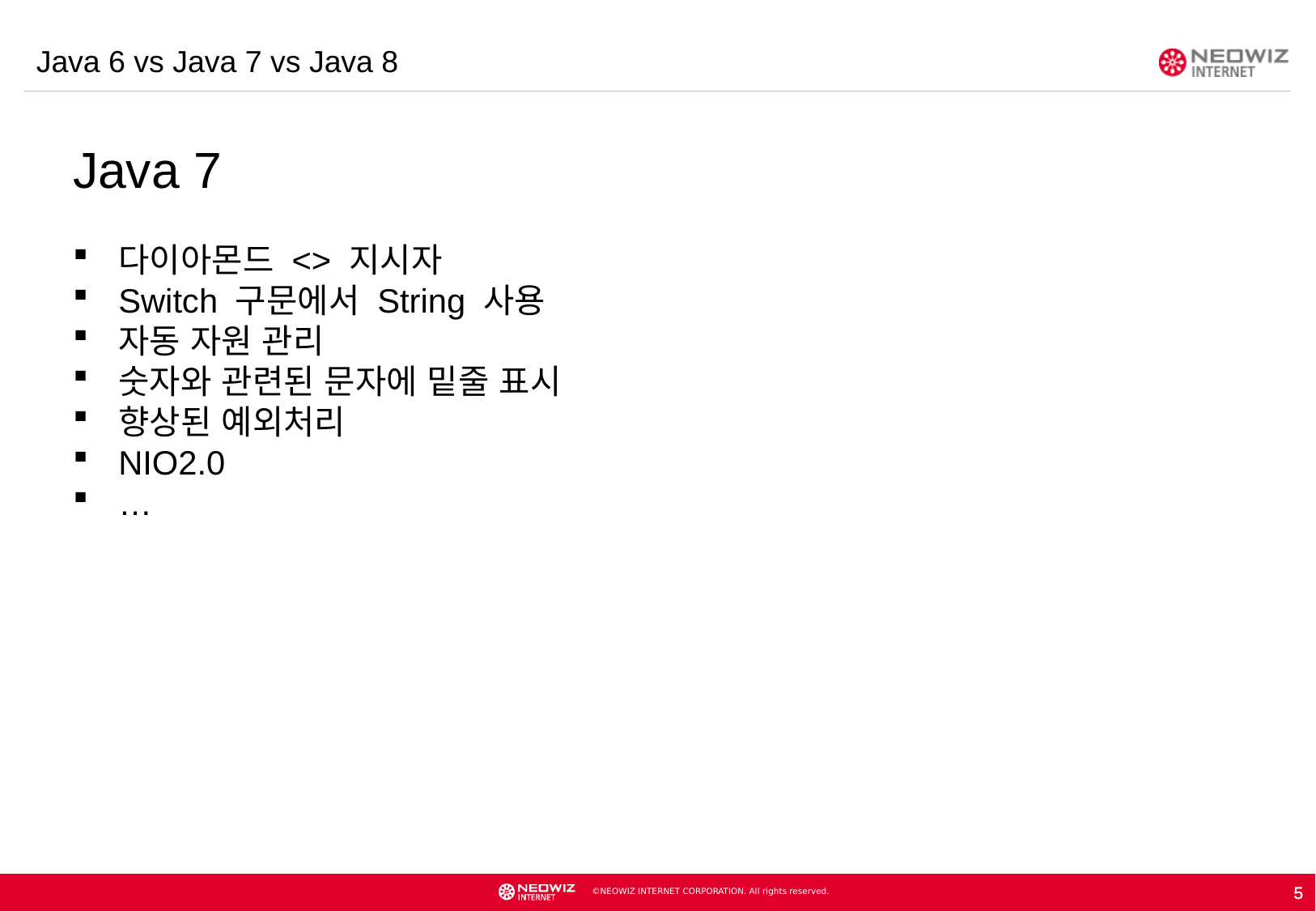

Java 6 vs Java 7 vs Java 8

Java 7

다이아몬드 <> 지시자
Switch 구문에서 String 사용
자동 자원 관리
숫자와 관련된 문자에 밑줄 표시
향상된 예외처리
NIO2.0
…

5
5
5